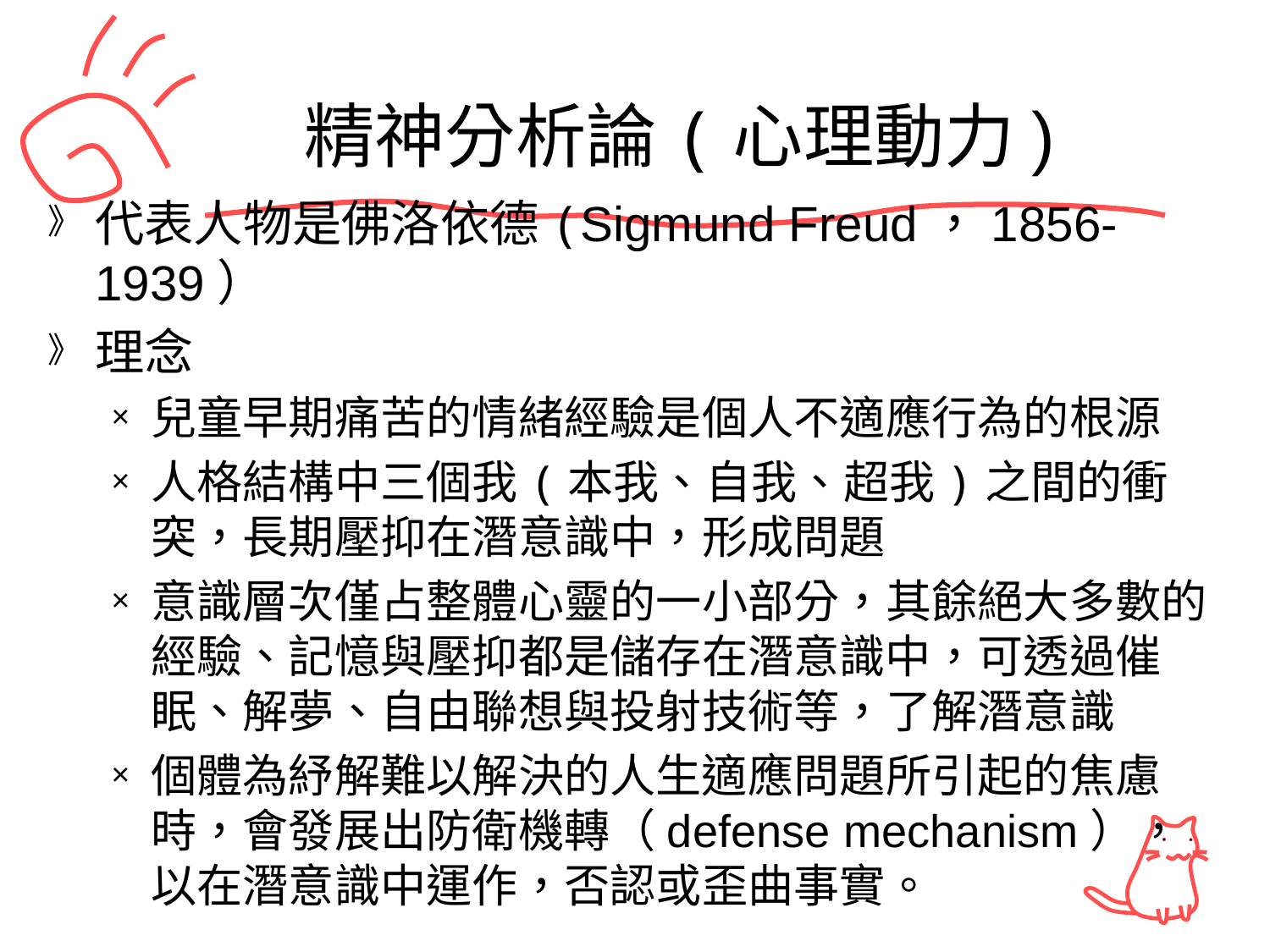

# 精神分析論(心理動力)
代表人物是佛洛依德(Sigmund Freud，1856-1939）
理念
兒童早期痛苦的情緒經驗是個人不適應行為的根源
人格結構中三個我(本我、自我、超我)之間的衝突，長期壓抑在潛意識中，形成問題
意識層次僅占整體心靈的一小部分，其餘絕大多數的經驗、記憶與壓抑都是儲存在潛意識中，可透過催眠、解夢、自由聯想與投射技術等，了解潛意識
個體為紓解難以解決的人生適應問題所引起的焦慮時，會發展出防衛機轉（defense mechanism），以在潛意識中運作，否認或歪曲事實。